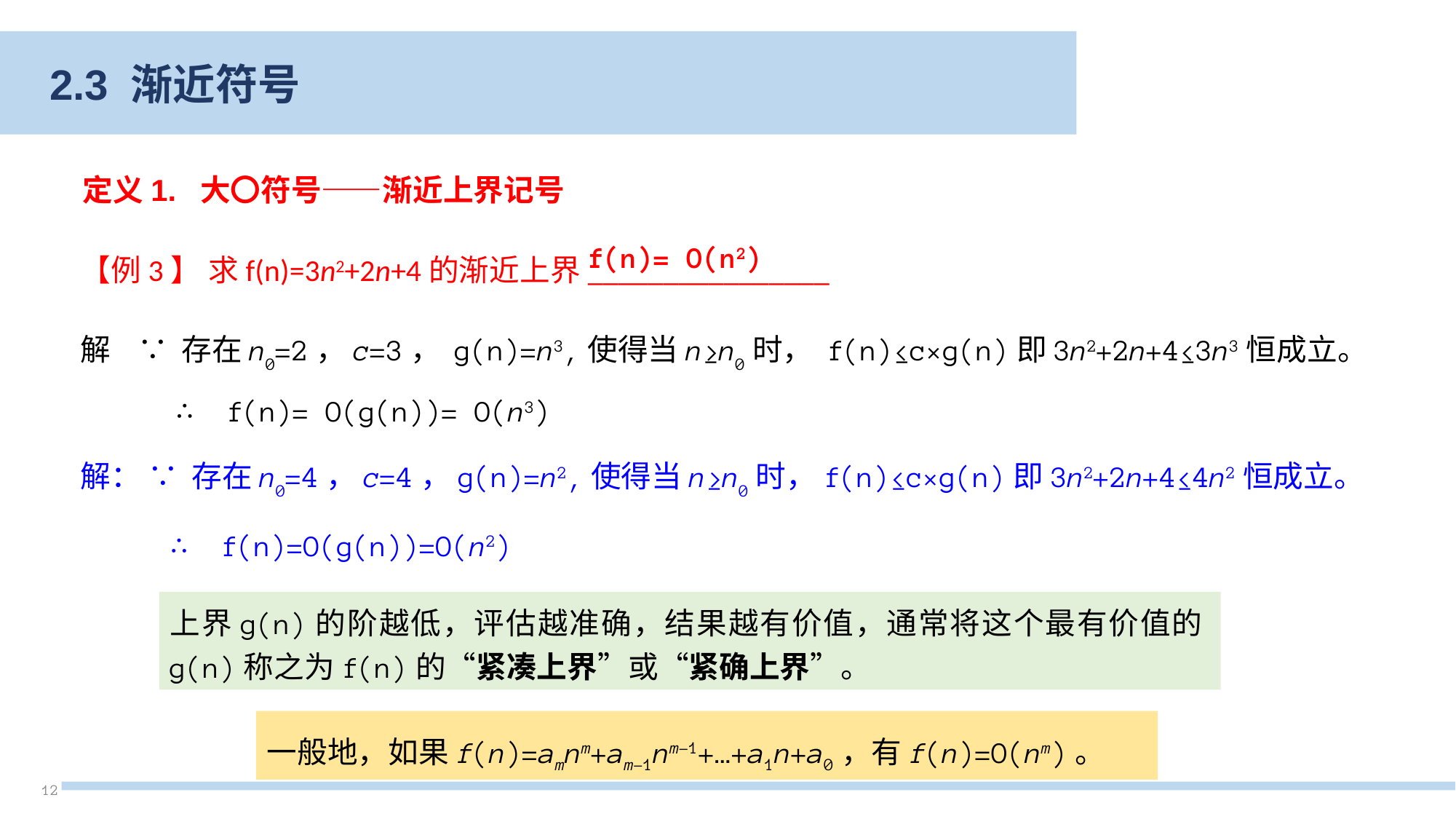

2.3 渐近符号
定义1.  大〇符号——渐近上界记号
f(n)= O(n2)
【例3】 求f(n)=3n2+2n+4的渐近上界________________
解    ∵  存在n0=2，c=3， g(n)=n3,使得当n≥n0时， f(n)≤c×g(n)即3n2+2n+4≤3n3恒成立。
∴  f(n)= O(g(n))= O(n3)
解： ∵  存在n0=4，c=4，g(n)=n2,使得当n≥n0时，f(n)≤c×g(n)即3n2+2n+4≤4n2恒成立。
∴  f(n)=O(g(n))=O(n2)
上界g(n)的阶越低，评估越准确，结果越有价值，通常将这个最有价值的g(n)称之为f(n)的“紧凑上界”或“紧确上界”。
一般地，如果f(n)=amnm+am-1nm-1+…+a1n+a0，有f(n)=O(nm)。
12